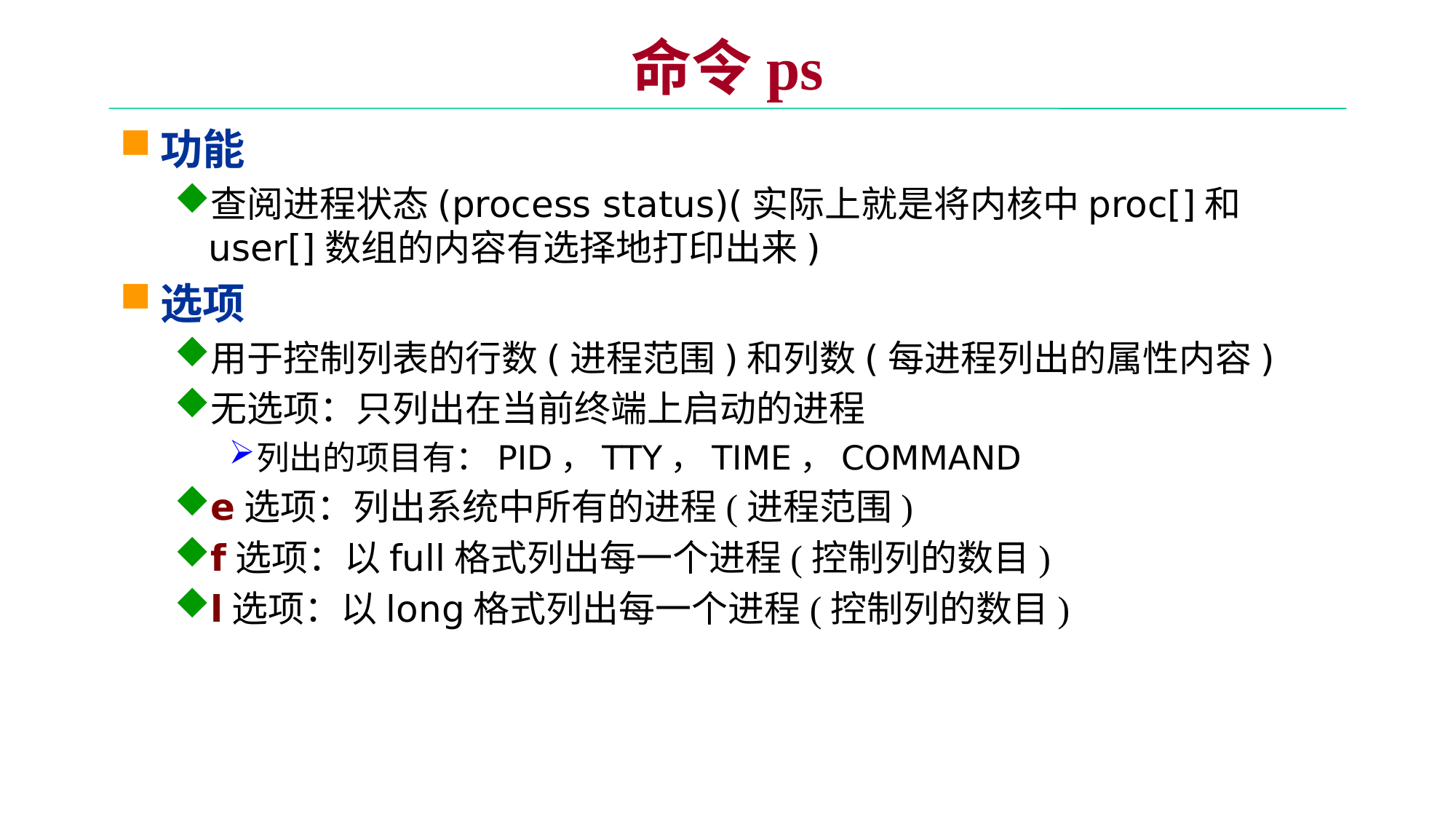

# 命令ps
功能
查阅进程状态(process status)(实际上就是将内核中proc[]和user[]数组的内容有选择地打印出来)
选项
用于控制列表的行数(进程范围)和列数(每进程列出的属性内容)
无选项：只列出在当前终端上启动的进程
列出的项目有：PID，TTY，TIME，COMMAND
e选项：列出系统中所有的进程(进程范围)
f选项：以full格式列出每一个进程(控制列的数目)
l选项：以long格式列出每一个进程(控制列的数目)